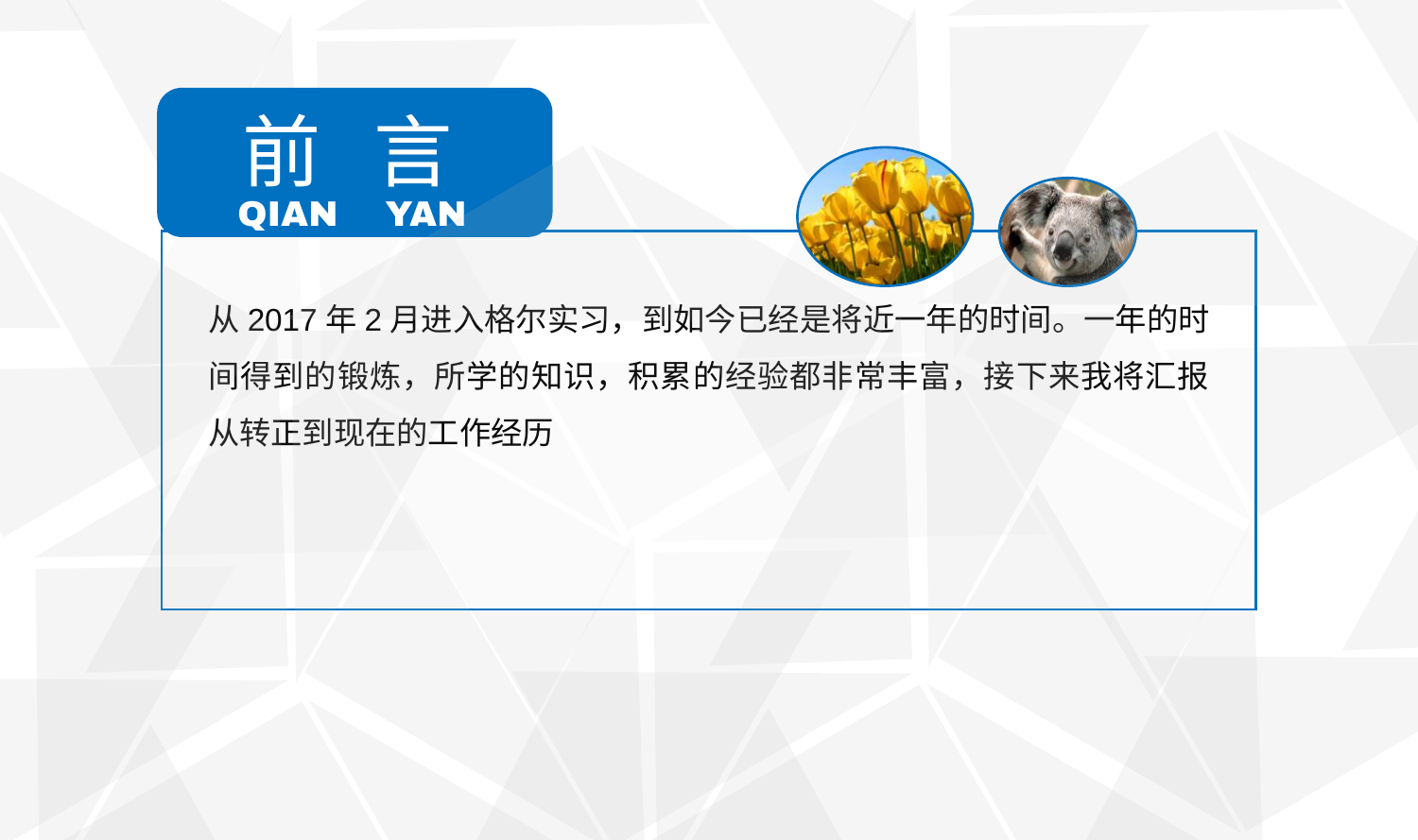

前   言

QIAN    YAN

从2017年2月进入格尔实习，到如今已经是将近一年的时间。一年的时间得到的锻炼，所学的知识，积累的经验都非常丰富，接下来我将汇报从转正到现在的工作经历